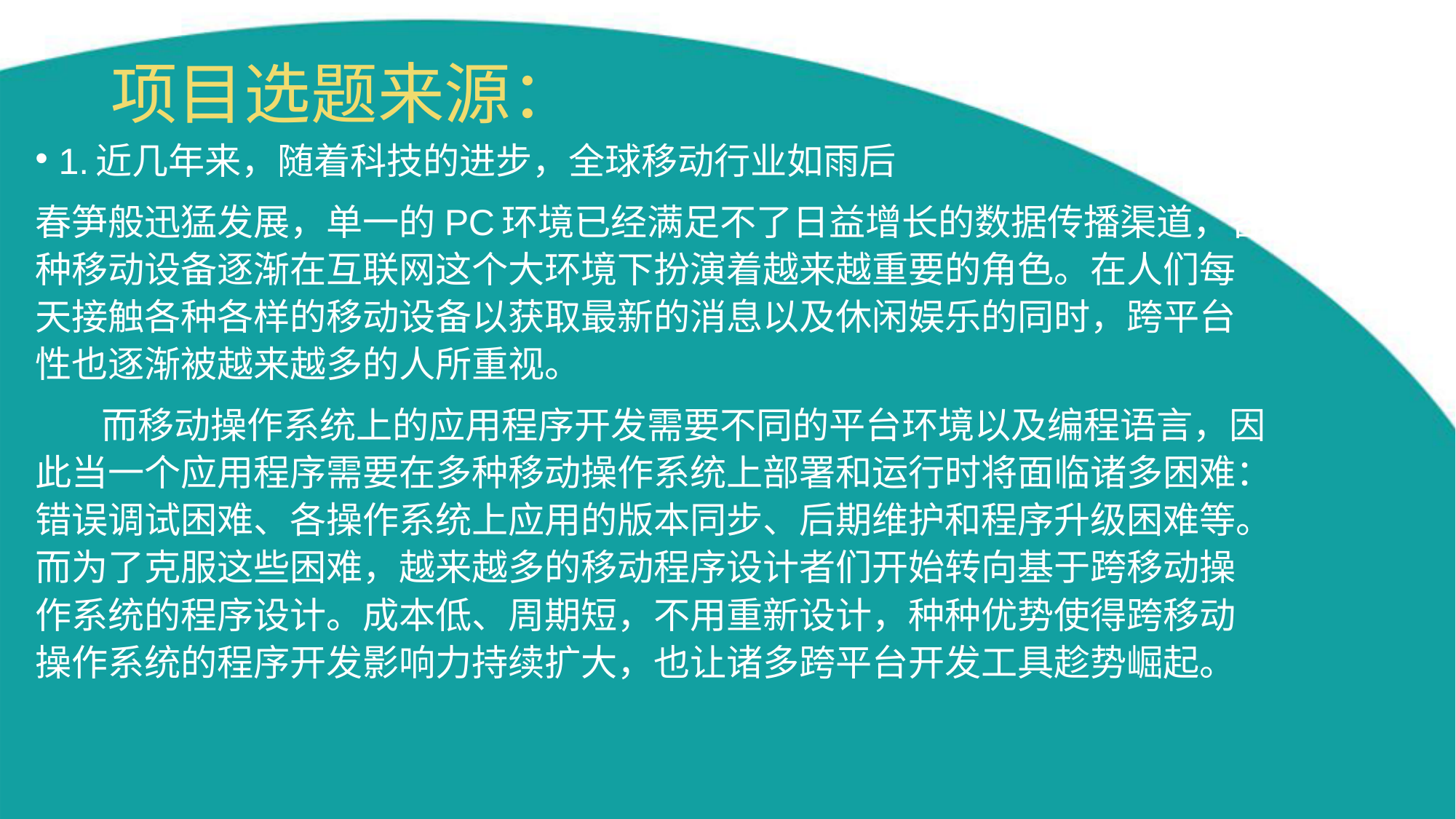

项目选题来源：

1.近几年来，随着科技的进步，全球移动行业如雨后
春笋般迅猛发展，单一的PC环境已经满足不了日益增长的数据传播渠道，各种移动设备逐渐在互联网这个大环境下扮演着越来越重要的角色。在人们每天接触各种各样的移动设备以获取最新的消息以及休闲娱乐的同时，跨平台性也逐渐被越来越多的人所重视。
       而移动操作系统上的应用程序开发需要不同的平台环境以及编程语言，因此当一个应用程序需要在多种移动操作系统上部署和运行时将面临诸多困难：错误调试困难、各操作系统上应用的版本同步、后期维护和程序升级困难等。而为了克服这些困难，越来越多的移动程序设计者们开始转向基于跨移动操作系统的程序设计。成本低、周期短，不用重新设计，种种优势使得跨移动操作系统的程序开发影响力持续扩大，也让诸多跨平台开发工具趁势崛起。